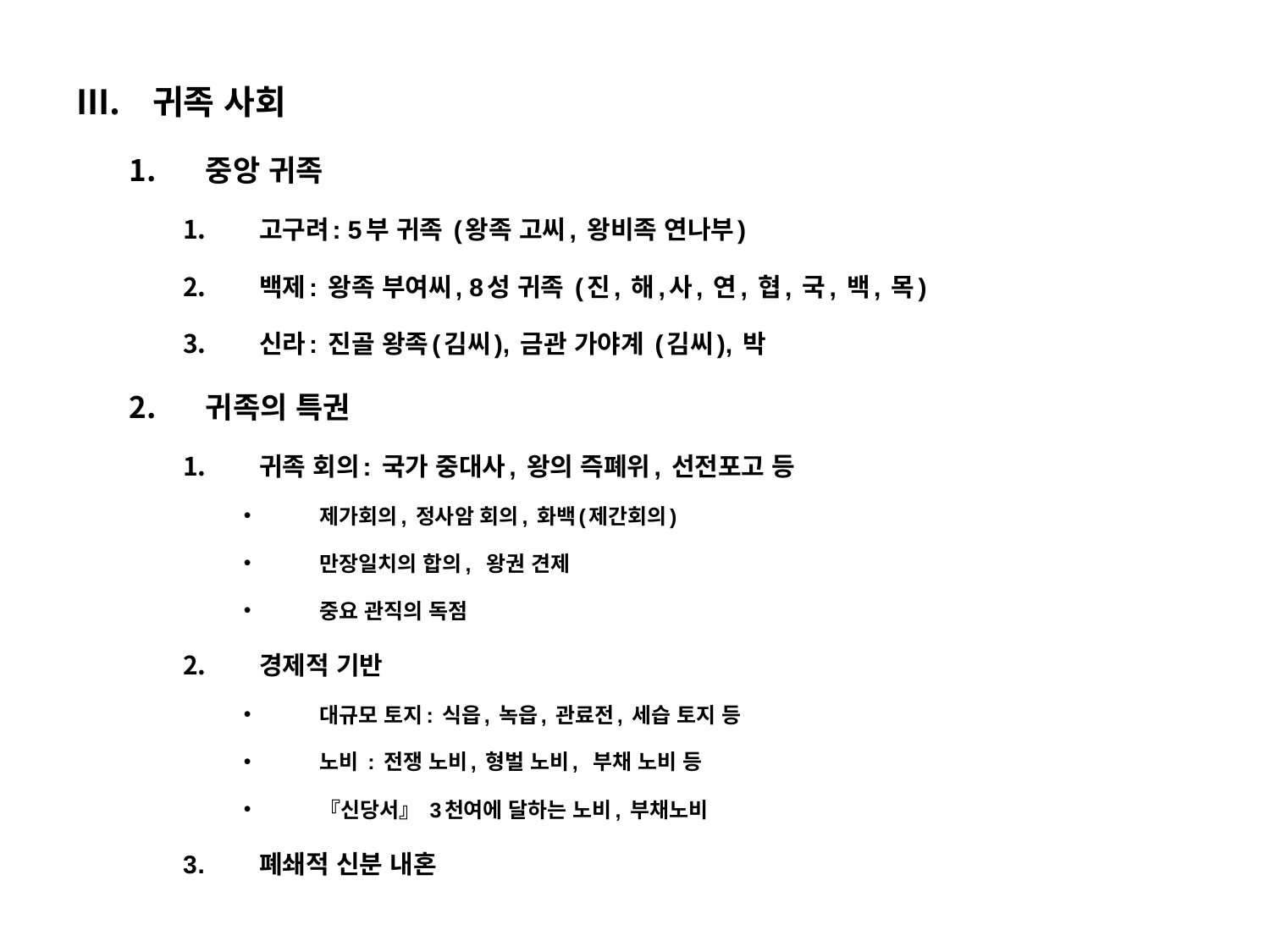

귀족 사회
중앙 귀족
고구려: 5부 귀족 (왕족 고씨, 왕비족 연나부)
백제: 왕족 부여씨, 8성 귀족 (진, 해,사, 연, 협, 국, 백, 목)
신라: 진골 왕족(김씨), 금관 가야계 (김씨), 박
귀족의 특권
귀족 회의: 국가 중대사, 왕의 즉폐위, 선전포고 등
제가회의, 정사암 회의, 화백(제간회의)
만장일치의 합의,  왕권 견제
중요 관직의 독점
경제적 기반
대규모 토지: 식읍, 녹읍, 관료전, 세습 토지 등
노비 : 전쟁 노비, 형벌 노비,  부채 노비 등
『신당서』 3천여에 달하는 노비, 부채노비
폐쇄적 신분 내혼